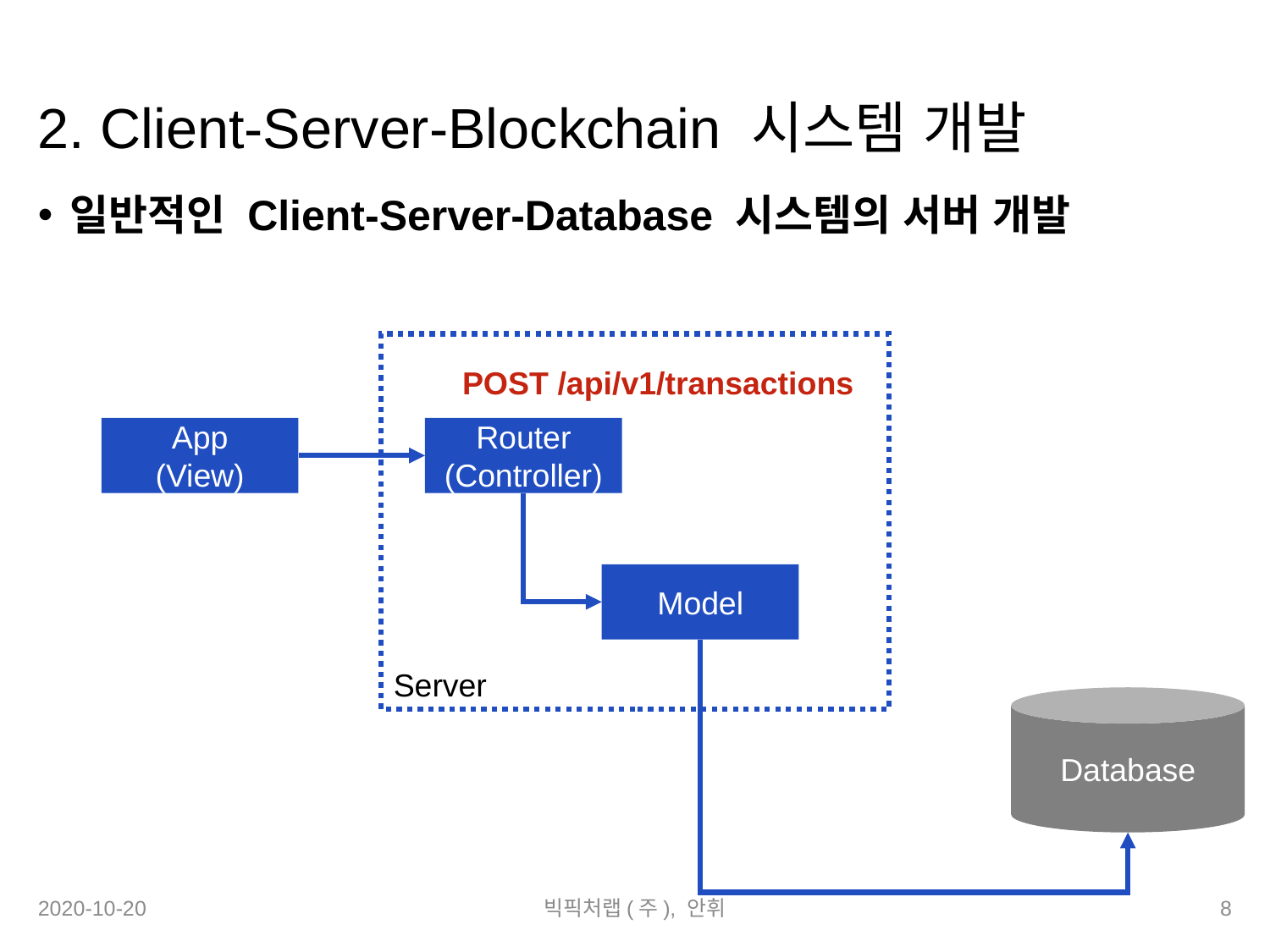

# 2. Client-Server-Blockchain 시스템 개발
일반적인 Client-Server-Database 시스템의 서버 개발
Server
POST /api/v1/transactions
App
(View)
Router
(Controller)
Model
Database
8
2020-10-20
빅픽처랩(주), 안휘